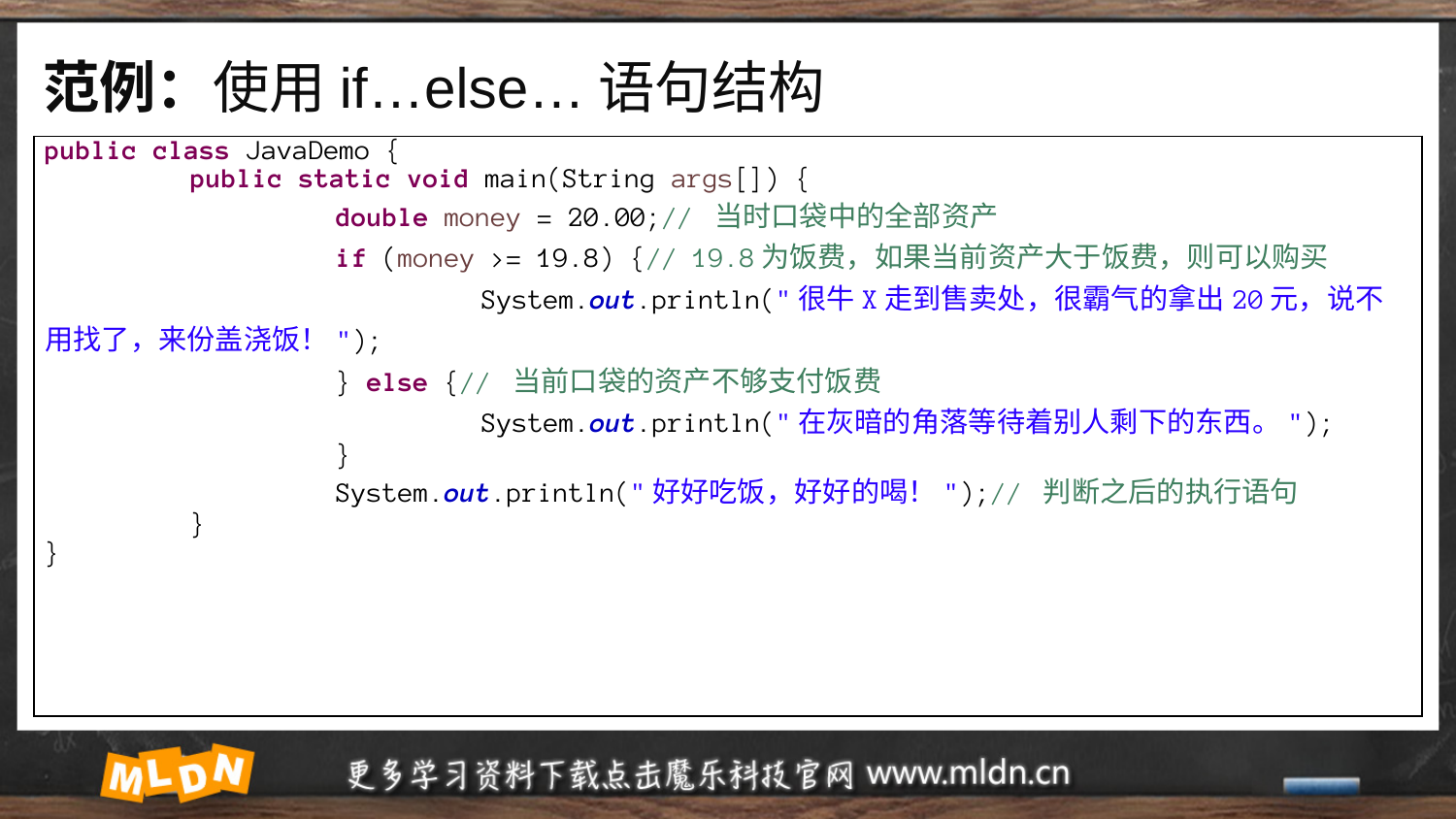

# 范例：使用if…else…语句结构
| public class JavaDemo { public static void main(String args[]) { double money = 20.00;// 当时口袋中的全部资产 if (money >= 19.8) {// 19.8为饭费，如果当前资产大于饭费，则可以购买 System.out.println("很牛X走到售卖处，很霸气的拿出20元，说不用找了，来份盖浇饭！"); } else {// 当前口袋的资产不够支付饭费 System.out.println("在灰暗的角落等待着别人剩下的东西。"); } System.out.println("好好吃饭，好好的喝！");// 判断之后的执行语句 } } |
| --- |